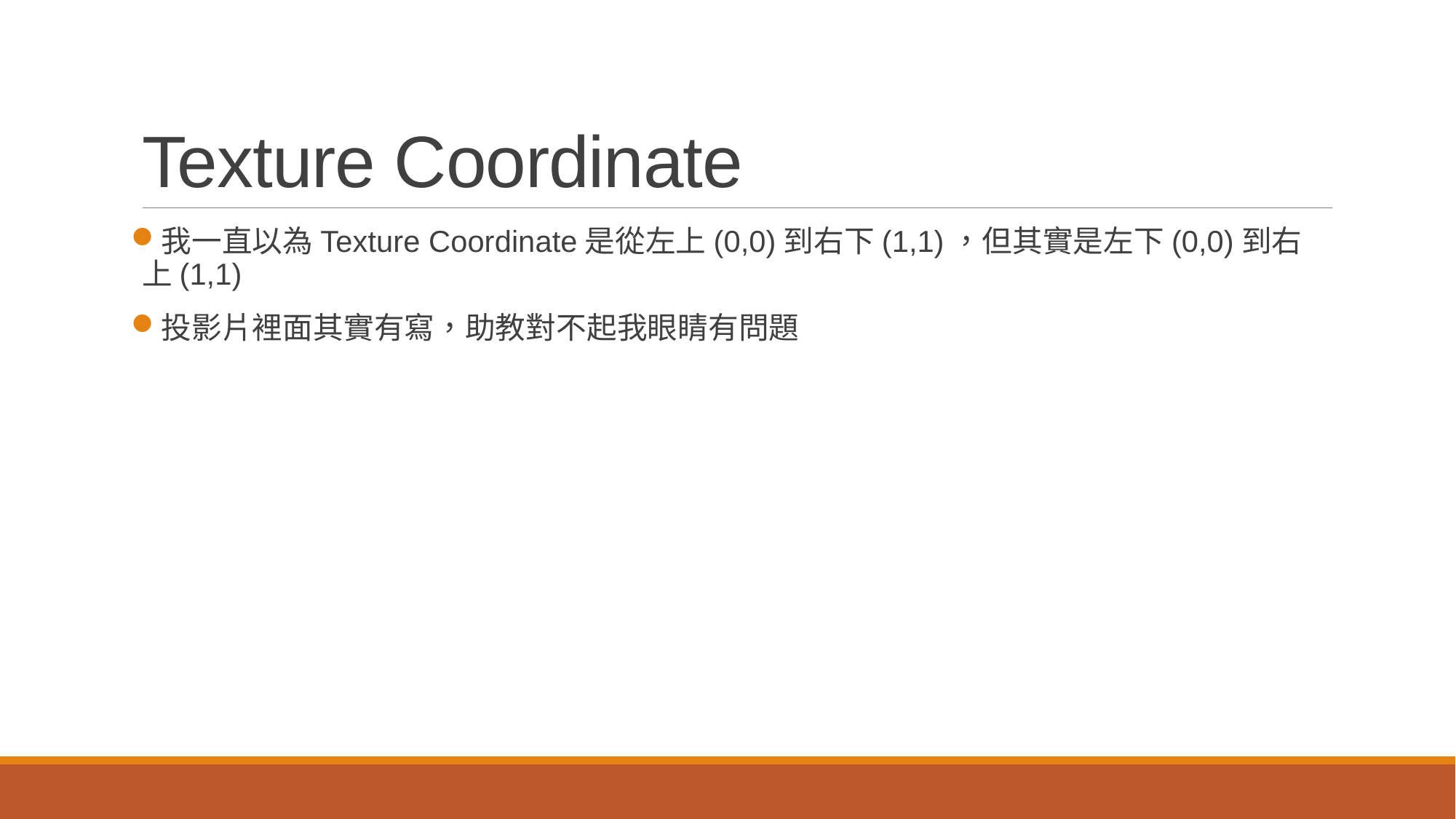

# Texture Coordinate
我一直以為Texture Coordinate是從左上(0,0)到右下(1,1)，但其實是左下(0,0)到右上(1,1)
投影片裡面其實有寫，助教對不起我眼睛有問題